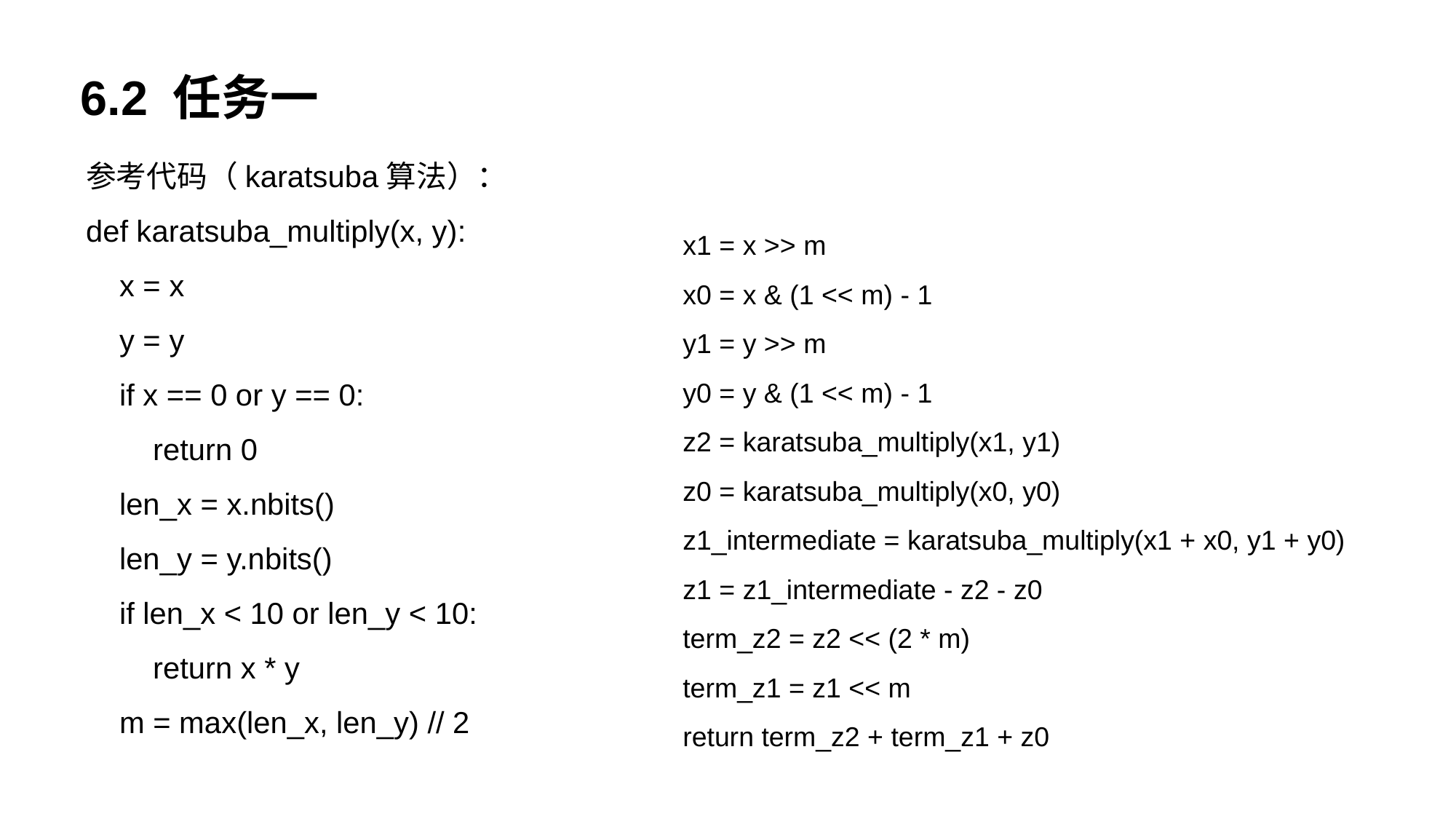

6.2 任务一
参考代码（karatsuba算法）：
def karatsuba_multiply(x, y):
    x = x
    y = y
    if x == 0 or y == 0:
        return 0
    len_x = x.nbits()
    len_y = y.nbits()
    if len_x < 10 or len_y < 10:
        return x * y
    m = max(len_x, len_y) // 2

    x1 = x >> m
    x0 = x & (1 << m) - 1
    y1 = y >> m
    y0 = y & (1 << m) - 1
    z2 = karatsuba_multiply(x1, y1)
    z0 = karatsuba_multiply(x0, y0)
    z1_intermediate = karatsuba_multiply(x1 + x0, y1 + y0)
    z1 = z1_intermediate - z2 - z0
    term_z2 = z2 << (2 * m)
    term_z1 = z1 << m
    return term_z2 + term_z1 + z0